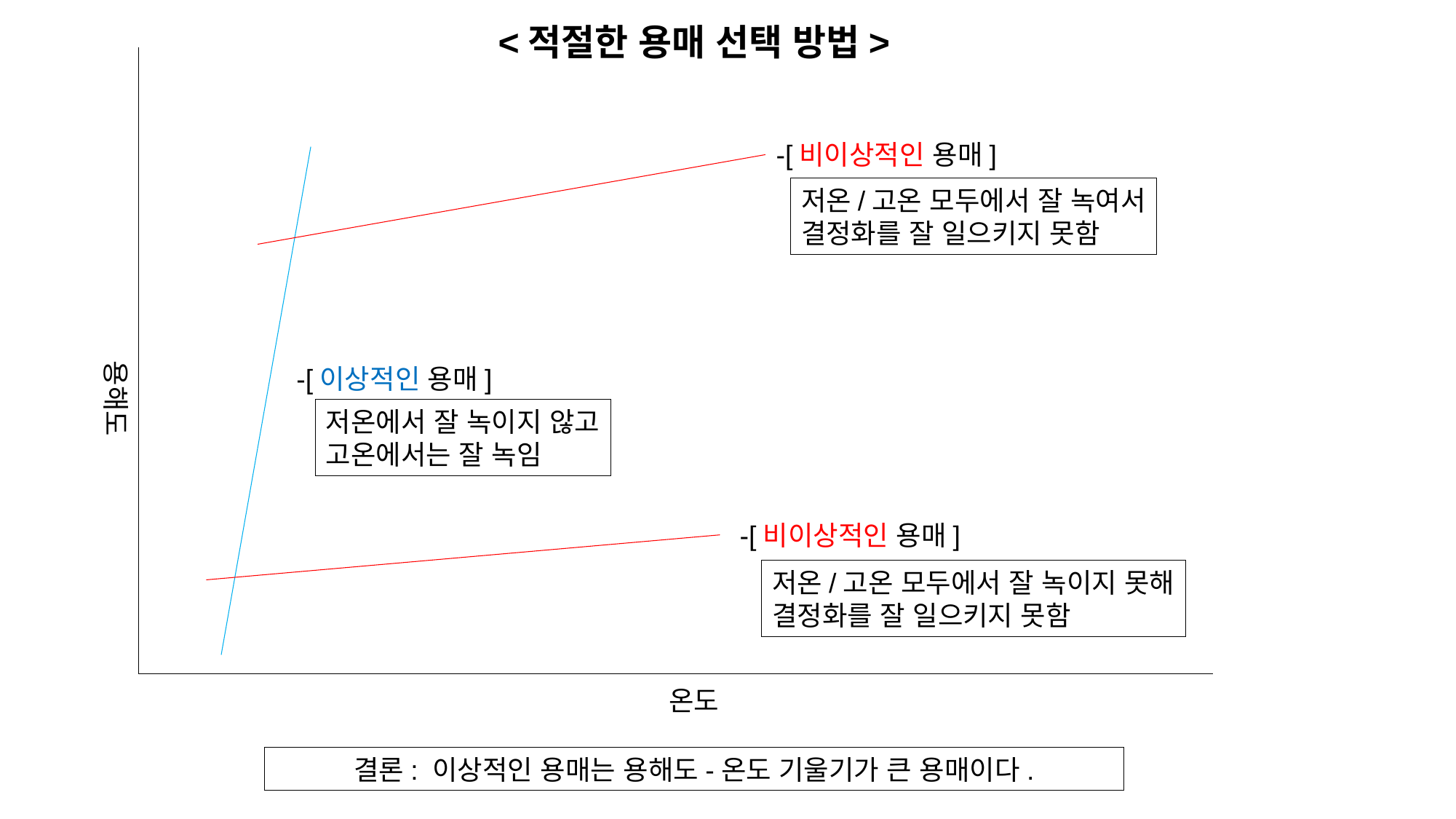

<적절한 용매 선택 방법>
-[비이상적인 용매]
저온/고온 모두에서 잘 녹여서
결정화를 잘 일으키지 못함
용해도
-[이상적인 용매]
저온에서 잘 녹이지 않고
고온에서는 잘 녹임
-[비이상적인 용매]
저온/고온 모두에서 잘 녹이지 못해
결정화를 잘 일으키지 못함
온도
결론: 이상적인 용매는 용해도-온도 기울기가 큰 용매이다.